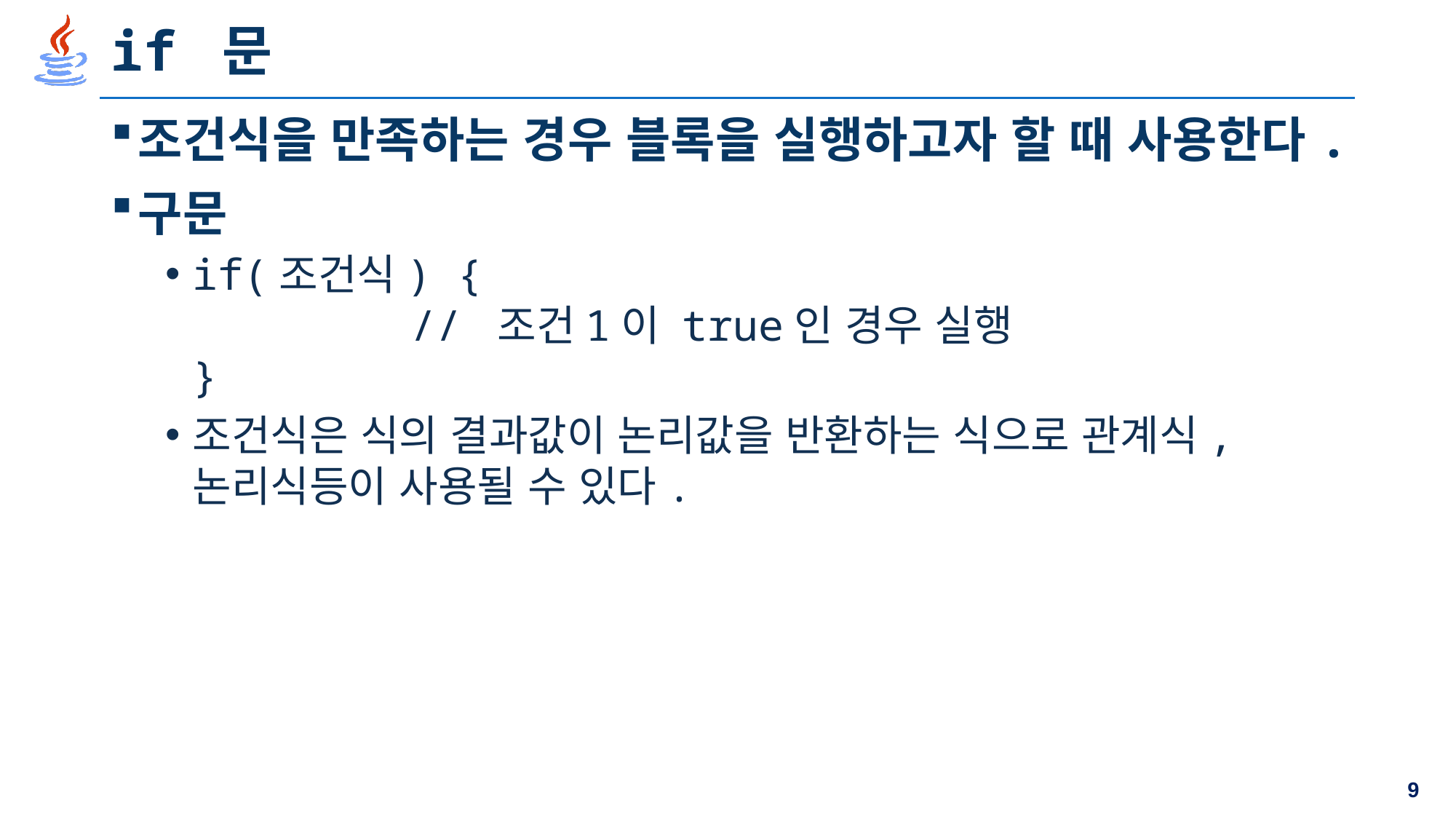

# if 문
조건식을 만족하는 경우 블록을 실행하고자 할 때 사용한다.
구문
if(조건식) {
		// 조건1이 true인 경우 실행
}
조건식은 식의 결과값이 논리값을 반환하는 식으로 관계식, 논리식등이 사용될 수 있다.
9